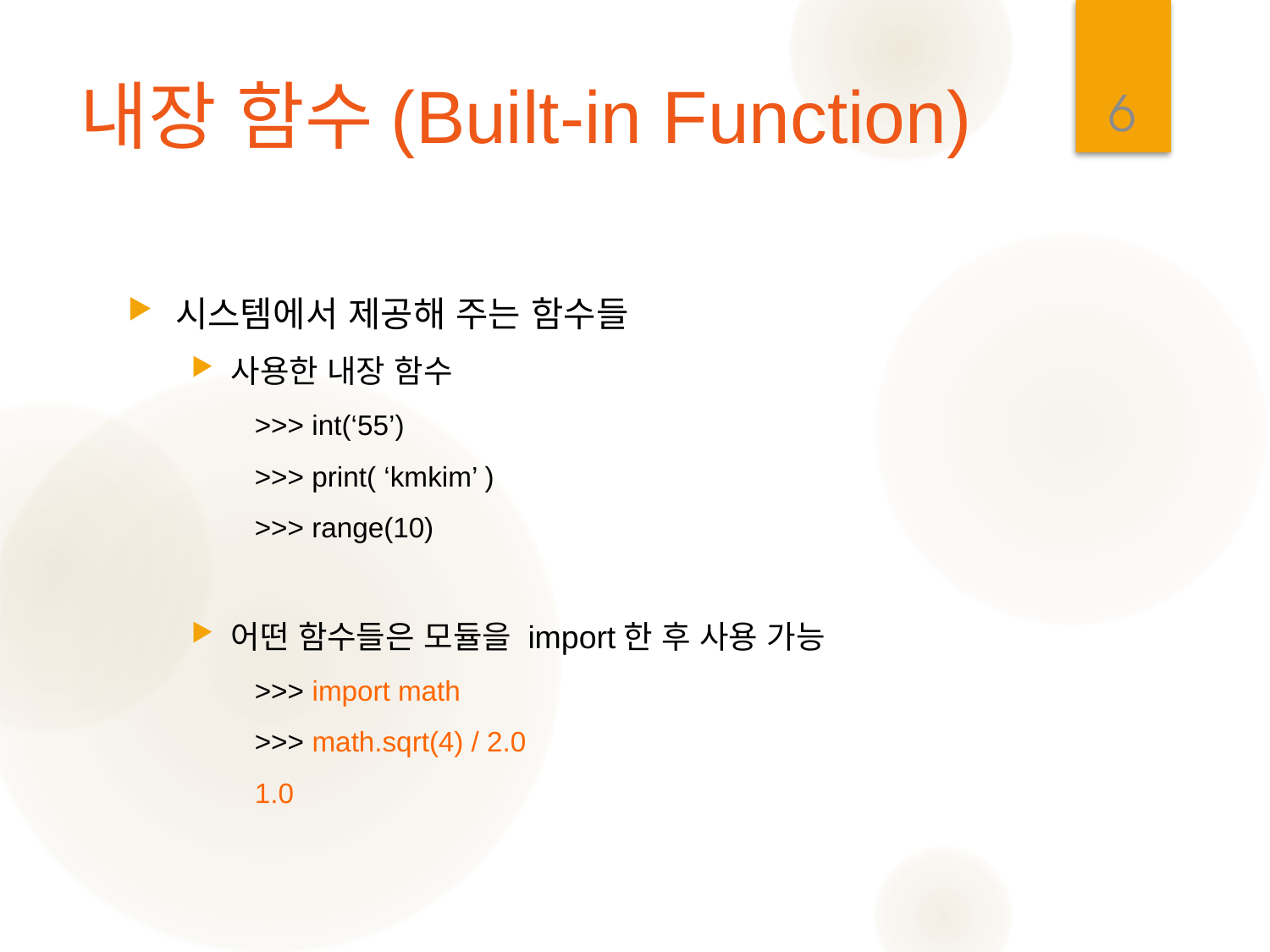

6
# 내장 함수(Built-in Function)
시스템에서 제공해 주는 함수들
사용한 내장 함수
>>> int(‘55’)
>>> print( ‘kmkim’ )
>>> range(10)

어떤 함수들은 모듈을 import한 후 사용 가능
>>> import math
>>> math.sqrt(4) / 2.0
1.0